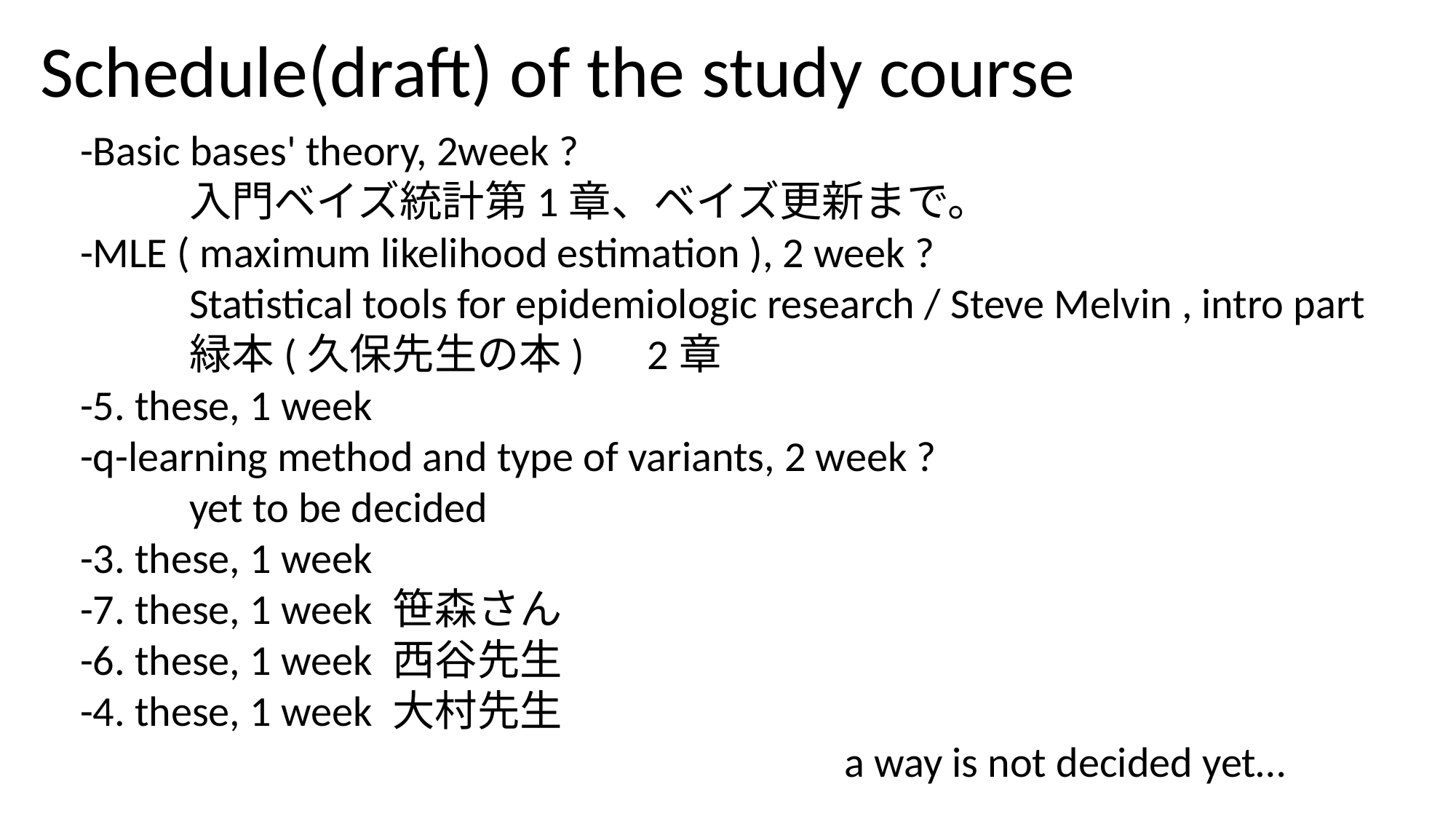

Schedule(draft) of the study course
-Basic bases' theory, 2week ?
	入門ベイズ統計第1章、ベイズ更新まで。
-MLE ( maximum likelihood estimation ), 2 week ?
	Statistical tools for epidemiologic research / Steve Melvin , intro part 
	緑本(久保先生の本)　2章
-5. these, 1 week 
-q-learning method and type of variants, 2 week ?
	yet to be decided
-3. these, 1 week
-7. these, 1 week 笹森さん
-6. these, 1 week 西谷先生
-4. these, 1 week 大村先生
							a way is not decided yet…